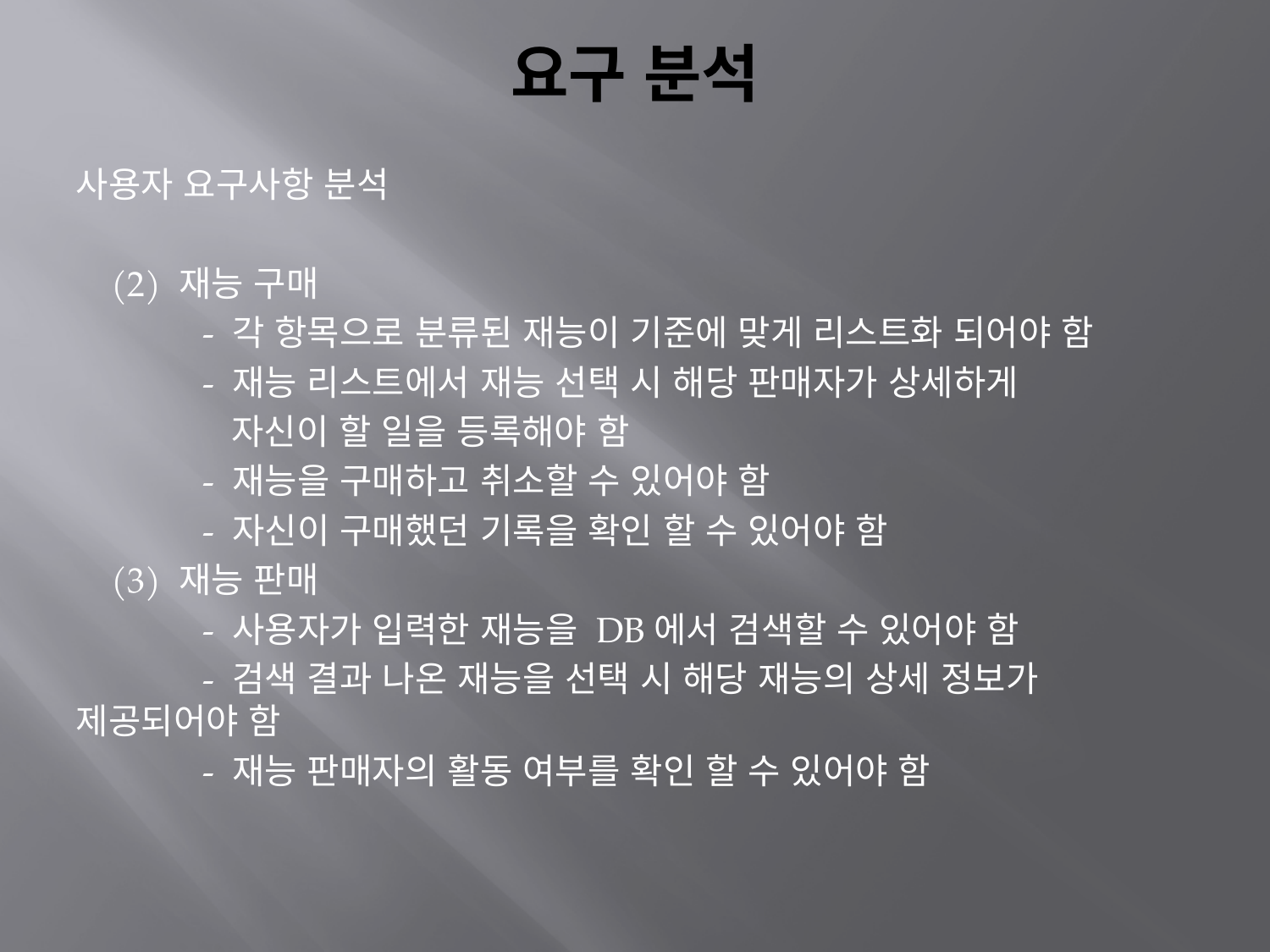

# 요구 분석
사용자 요구사항 분석

    (2) 재능 구매
	- 각 항목으로 분류된 재능이 기준에 맞게 리스트화 되어야 함
	- 재능 리스트에서 재능 선택 시 해당 판매자가 상세하게
	  자신이 할 일을 등록해야 함
	- 재능을 구매하고 취소할 수 있어야 함
	- 자신이 구매했던 기록을 확인 할 수 있어야 함
    (3) 재능 판매
	- 사용자가 입력한 재능을 DB에서 검색할 수 있어야 함
	- 검색 결과 나온 재능을 선택 시 해당 재능의 상세 정보가    	  제공되어야 함
	- 재능 판매자의 활동 여부를 확인 할 수 있어야 함